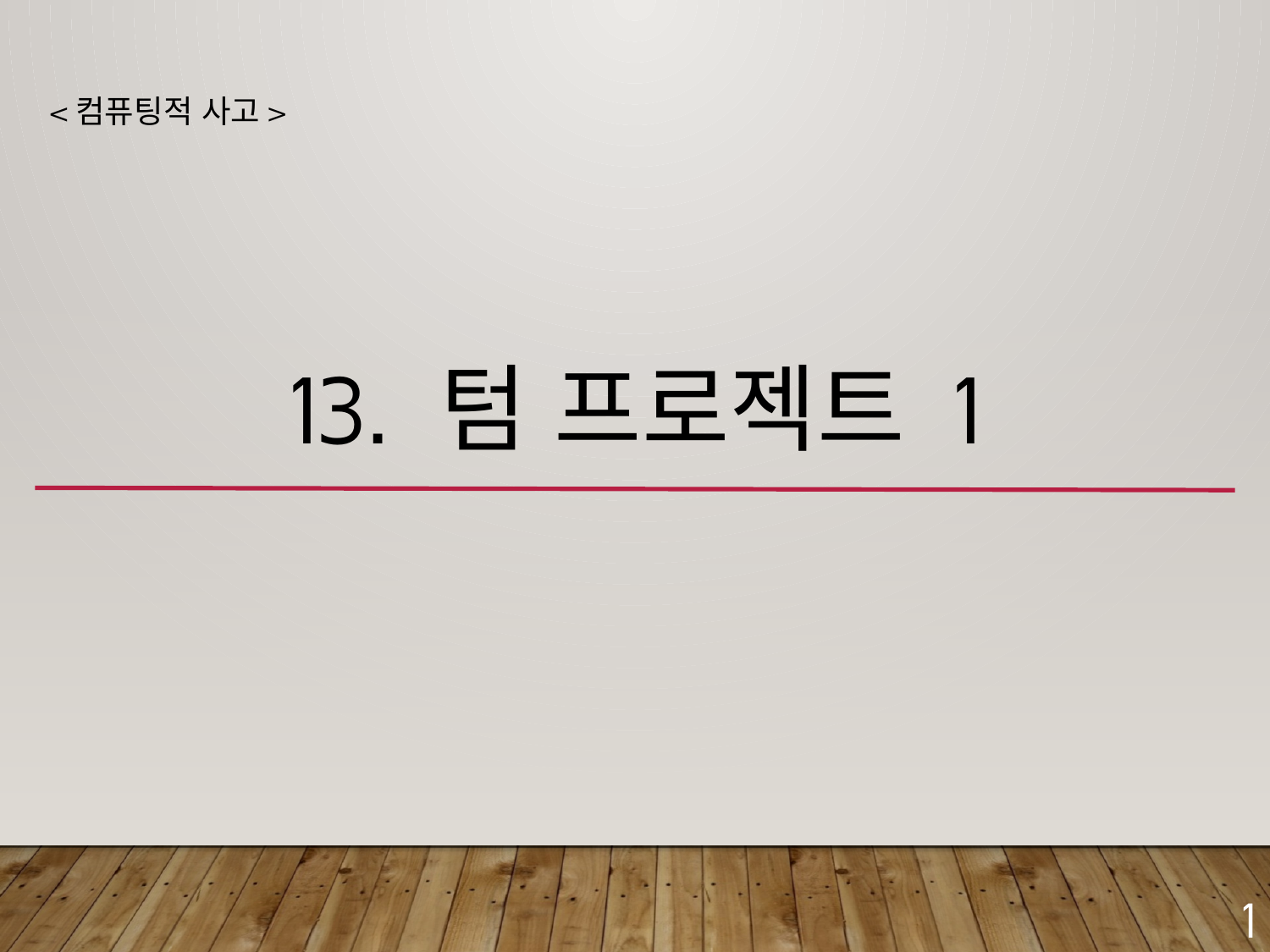

<컴퓨팅적 사고>
# 13. 텀 프로젝트 1